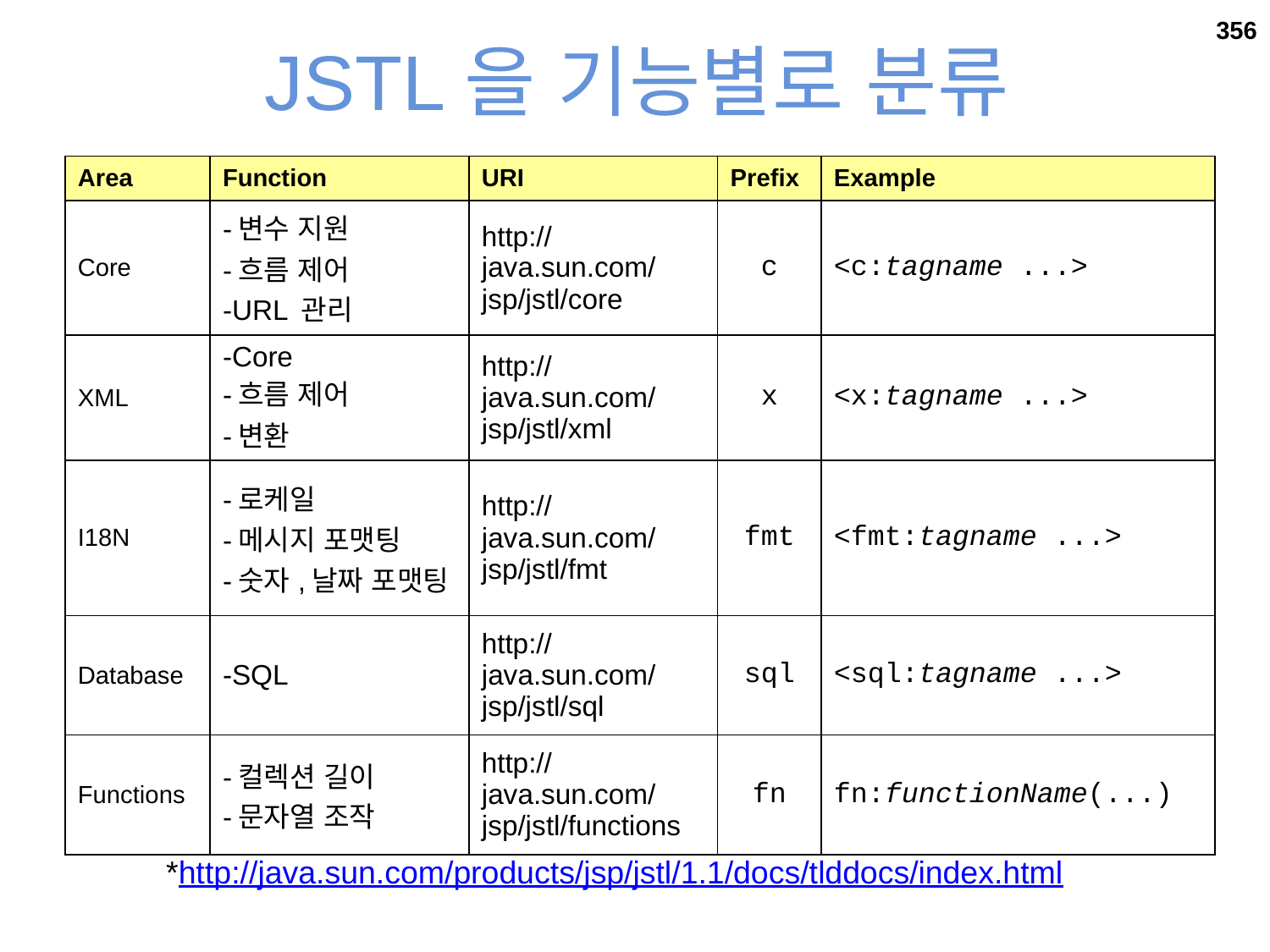

# JSTL을 기능별로 분류
356
| Area | Function | URI | Prefix | Example |
| --- | --- | --- | --- | --- |
| Core | -변수 지원 -흐름 제어 -URL 관리 | http://java.sun.com/jsp/jstl/core | c | <c:tagname ...> |
| XML | -Core -흐름 제어 -변환 | http://java.sun.com/jsp/jstl/xml | x | <x:tagname ...> |
| I18N | -로케일 -메시지 포맷팅 -숫자,날짜 포맷팅 | http://java.sun.com/jsp/jstl/fmt | fmt | <fmt:tagname ...> |
| Database | -SQL | http://java.sun.com/jsp/jstl/sql | sql | <sql:tagname ...> |
| Functions | -컬렉션 길이 -문자열 조작 | http://java.sun.com/jsp/jstl/functions | fn | fn:functionName(...) |
*http://java.sun.com/products/jsp/jstl/1.1/docs/tlddocs/index.html